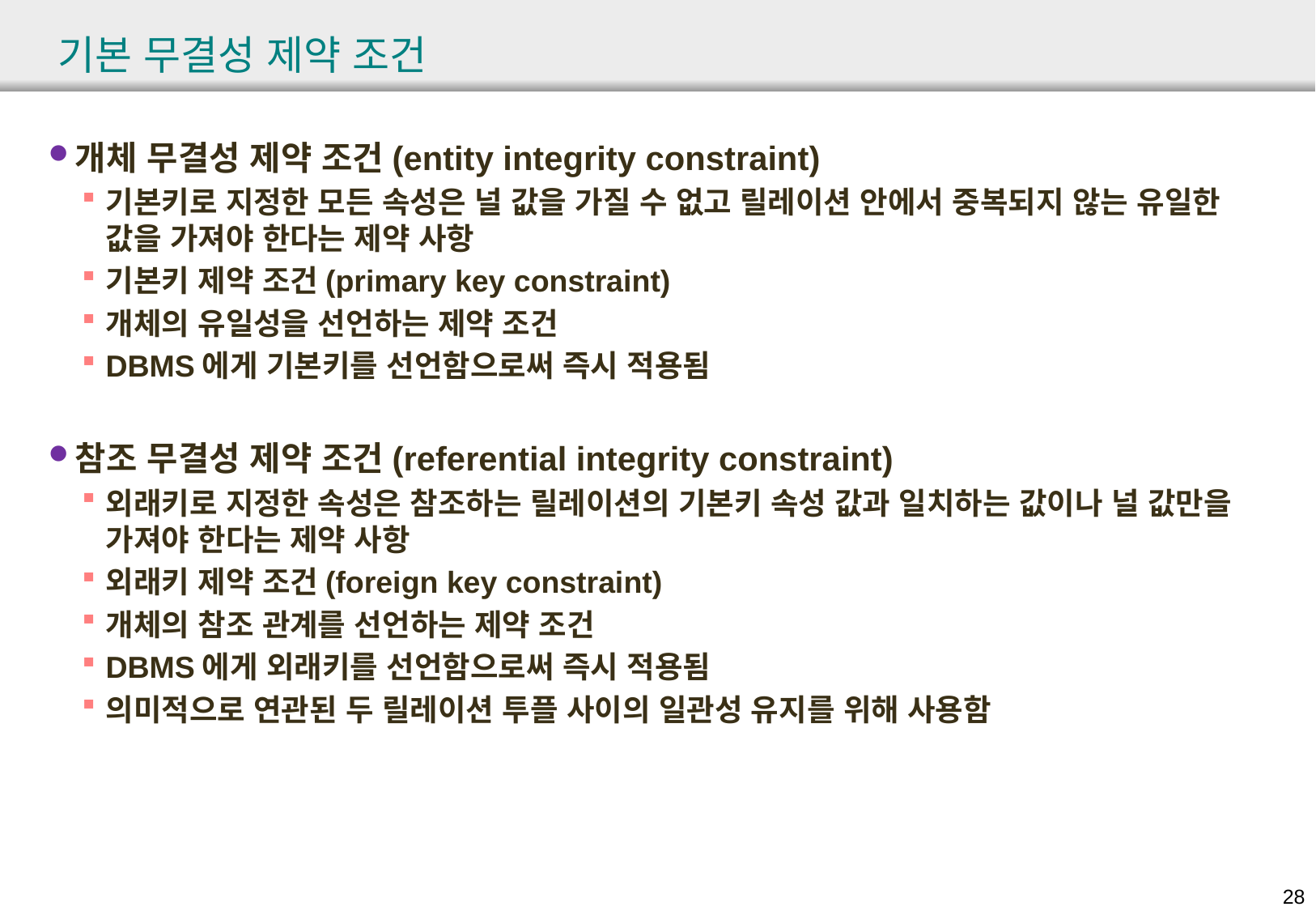

# 기본 무결성 제약 조건
개체 무결성 제약 조건(entity integrity constraint)
기본키로 지정한 모든 속성은 널 값을 가질 수 없고 릴레이션 안에서 중복되지 않는 유일한 값을 가져야 한다는 제약 사항
기본키 제약 조건(primary key constraint)
개체의 유일성을 선언하는 제약 조건
DBMS에게 기본키를 선언함으로써 즉시 적용됨

참조 무결성 제약 조건(referential integrity constraint)
외래키로 지정한 속성은 참조하는 릴레이션의 기본키 속성 값과 일치하는 값이나 널 값만을 가져야 한다는 제약 사항
외래키 제약 조건(foreign key constraint)
개체의 참조 관계를 선언하는 제약 조건
DBMS에게 외래키를 선언함으로써 즉시 적용됨
의미적으로 연관된 두 릴레이션 투플 사이의 일관성 유지를 위해 사용함